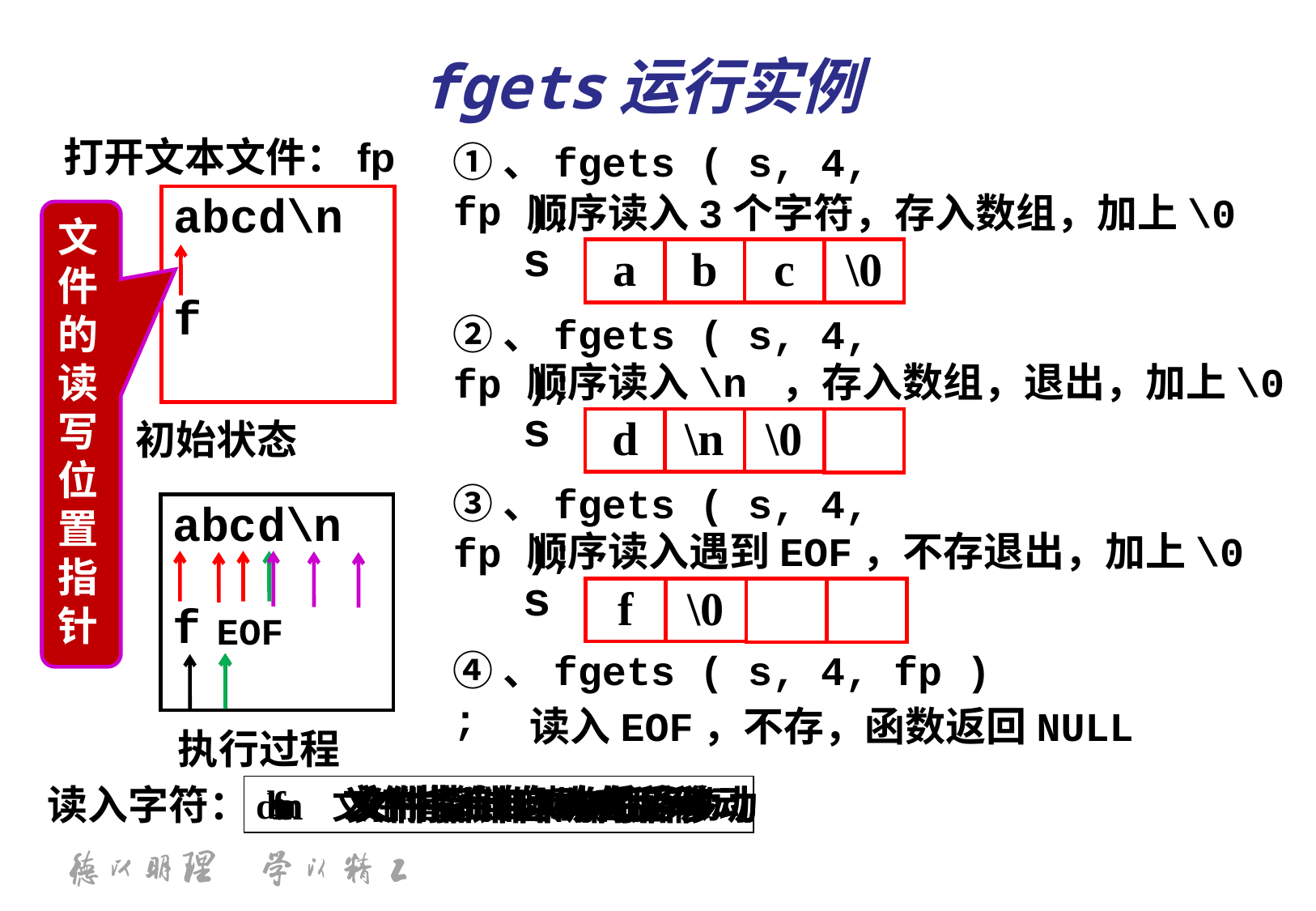

fgets运行实例
打开文本文件：fp
①、fgets ( s, 4, fp );
顺序读入3个字符，存入数组，加上\0
abcd\n

f

初始状态
文件的读写位置指针
s
a
b
c
\0

②、fgets ( s, 4, fp );
顺序读入\n ，存入数组，退出，加上\0
s
d
\n
\0

③、fgets ( s, 4, fp );
abcd\n

f

执行过程
顺序读入遇到EOF，不存退出，加上\0

b     文件指针自动向后移动

d     文件指针自动向后移动

a     文件指针自动向后移动

s
f
\0

EOF
④、fgets ( s, 4, fp ) ;

读入EOF，不存，函数返回NULL
读入字符：
\n    文件指针自动向后移动
f     文件指针自动向后移动
c     文件指针自动向后移动